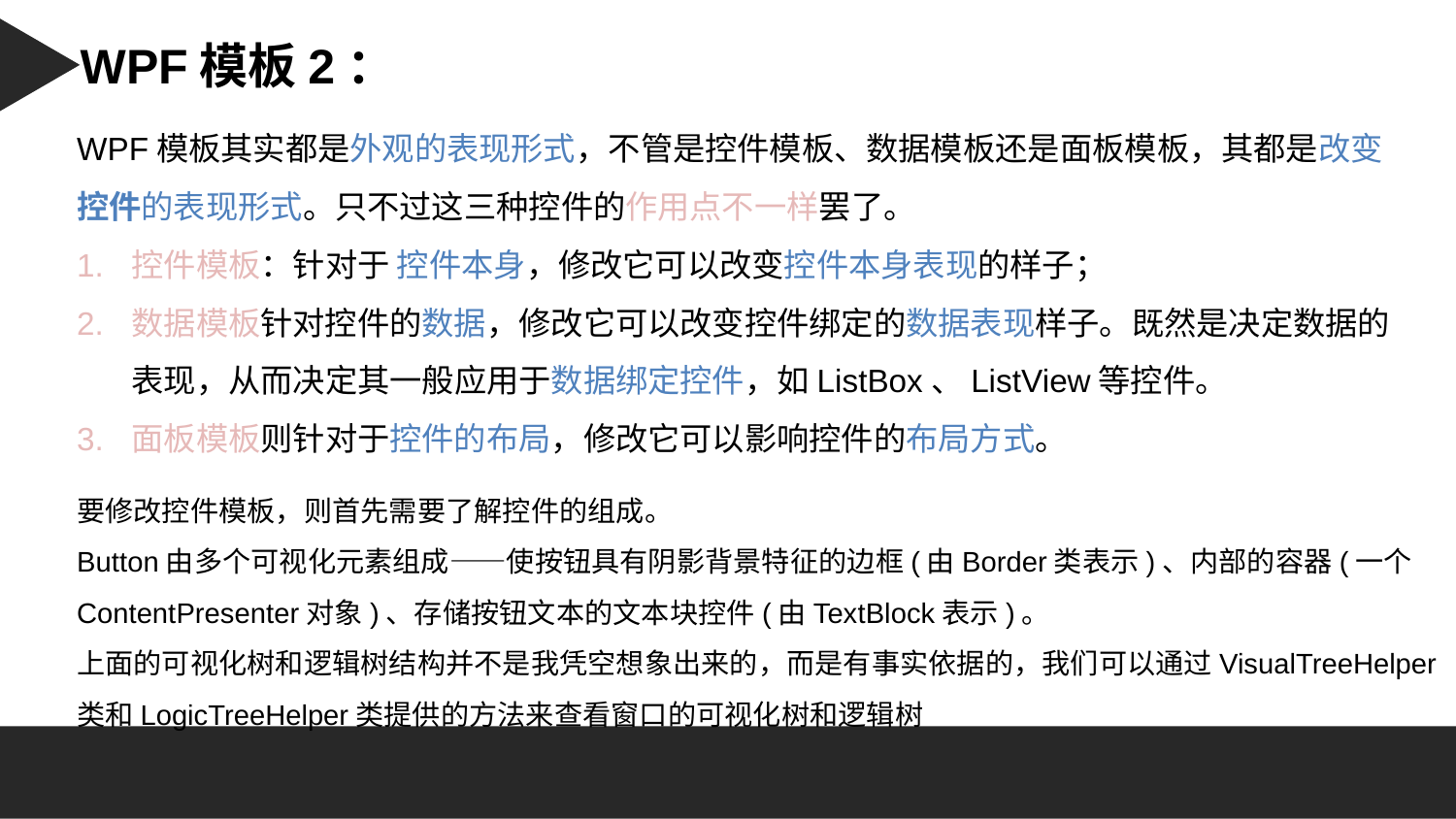

Character 字符串：

WPF模板2：
WPF模板其实都是外观的表现形式，不管是控件模板、数据模板还是面板模板，其都是改变控件的表现形式。只不过这三种控件的作用点不一样罢了。
控件模板：针对于 控件本身，修改它可以改变控件本身表现的样子；
数据模板针对控件的数据，修改它可以改变控件绑定的数据表现样子。既然是决定数据的表现，从而决定其一般应用于数据绑定控件，如ListBox、ListView等控件。
面板模板则针对于控件的布局，修改它可以影响控件的布局方式。
要修改控件模板，则首先需要了解控件的组成。
Button由多个可视化元素组成——使按钮具有阴影背景特征的边框(由Border类表示)、内部的容器(一个ContentPresenter对象)、存储按钮文本的文本块控件(由TextBlock表示)。
上面的可视化树和逻辑树结构并不是我凭空想象出来的，而是有事实依据的，我们可以通过VisualTreeHelper类和LogicTreeHelper类提供的方法来查看窗口的可视化树和逻辑树